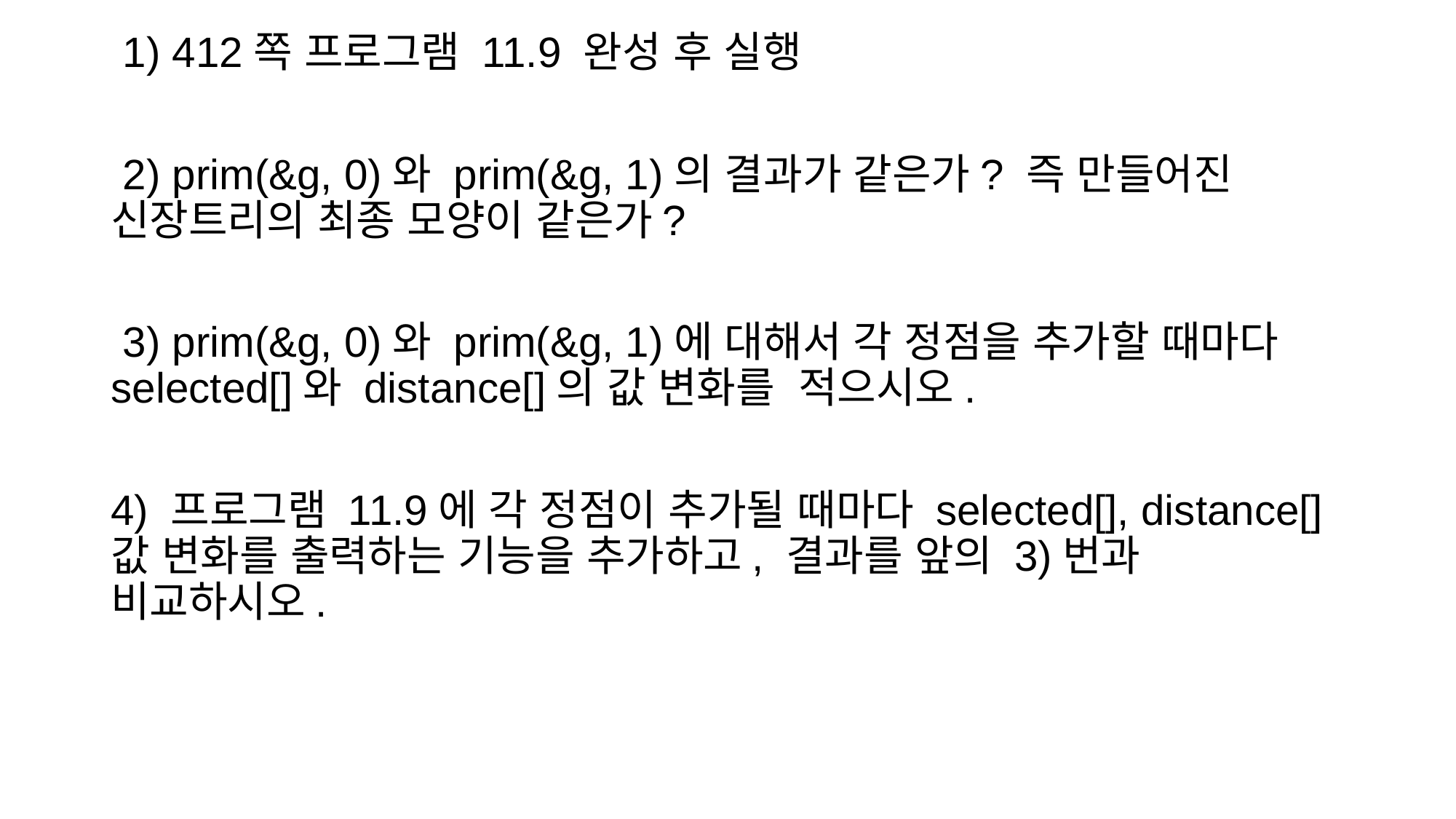

1) 412쪽 프로그램 11.9 완성 후 실행

 2) prim(&g, 0)와 prim(&g, 1)의 결과가 같은가? 즉 만들어진 신장트리의 최종 모양이 같은가?

 3) prim(&g, 0)와 prim(&g, 1)에 대해서 각 정점을 추가할 때마다 selected[]와 distance[]의 값 변화를  적으시오.

4) 프로그램 11.9에 각 정점이 추가될 때마다 selected[], distance[]  값 변화를 출력하는 기능을 추가하고, 결과를 앞의 3)번과 비교하시오.